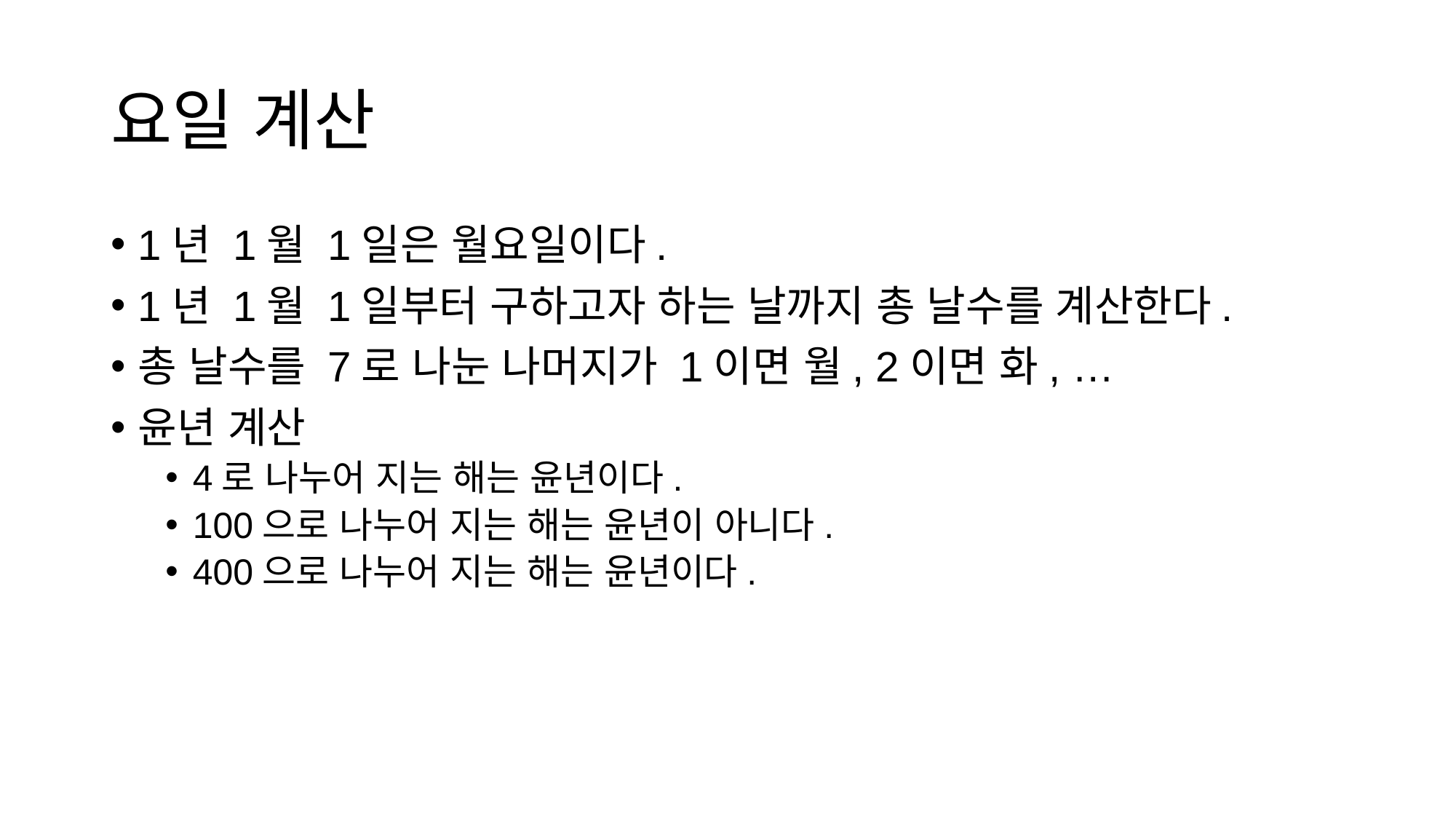

# 요일 계산
1년 1월 1일은 월요일이다.
1년 1월 1일부터 구하고자 하는 날까지 총 날수를 계산한다.
총 날수를 7로 나눈 나머지가 1이면 월, 2이면 화, …
윤년 계산
4로 나누어 지는 해는 윤년이다.
100으로 나누어 지는 해는 윤년이 아니다.
400으로 나누어 지는 해는 윤년이다.